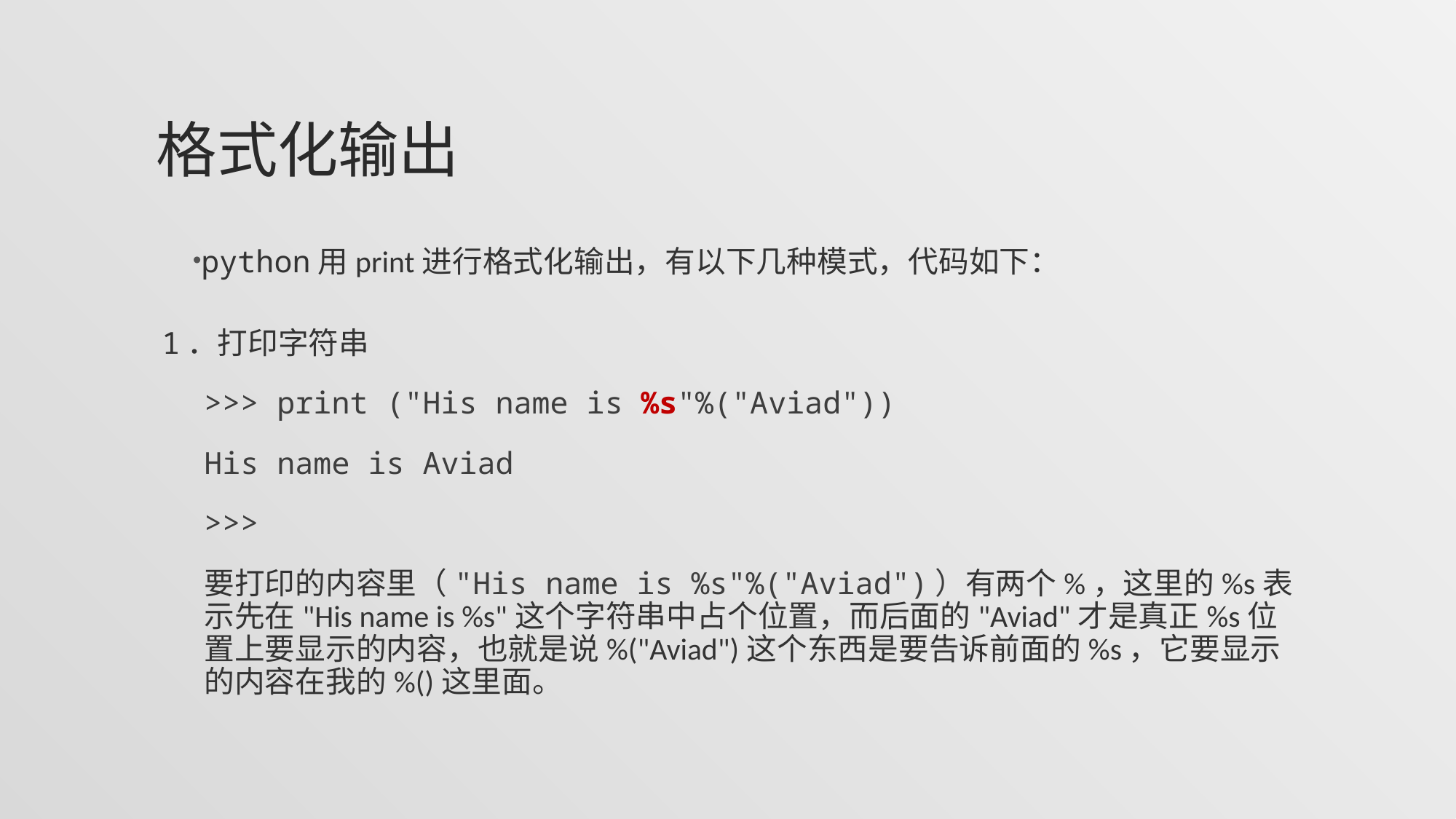

# 格式化输出
python用print进行格式化输出，有以下几种模式，代码如下：
1．打印字符串
>>> print ("His name is %s"%("Aviad"))
His name is Aviad
>>>
要打印的内容里（"His name is %s"%("Aviad")）有两个%，这里的%s表示先在"His name is %s"这个字符串中占个位置，而后面的"Aviad"才是真正%s位置上要显示的内容，也就是说%("Aviad")这个东西是要告诉前面的%s，它要显示的内容在我的%()这里面。